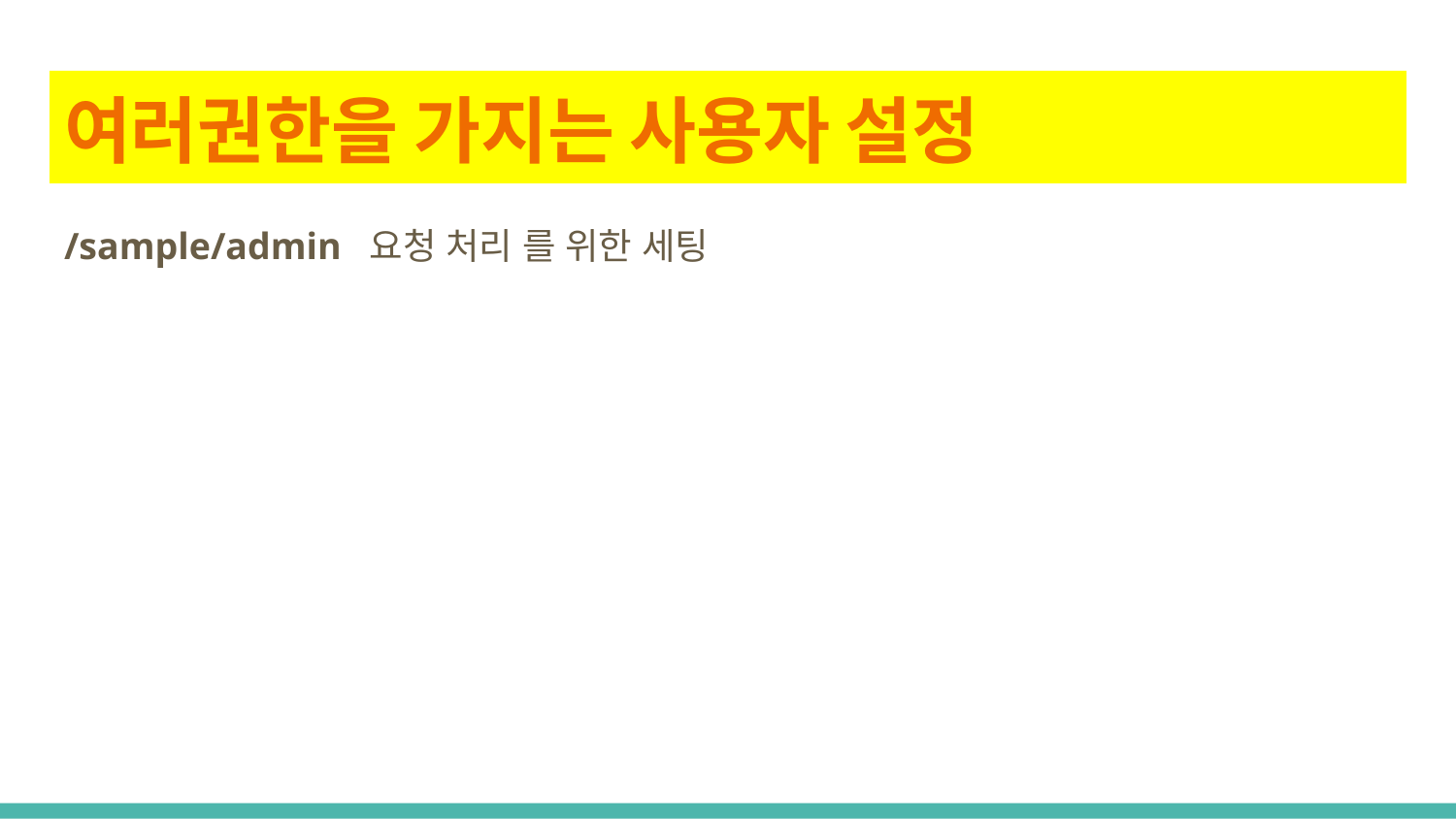

# 여러권한을 가지는 사용자 설정
/sample/admin  요청 처리 를 위한 세팅